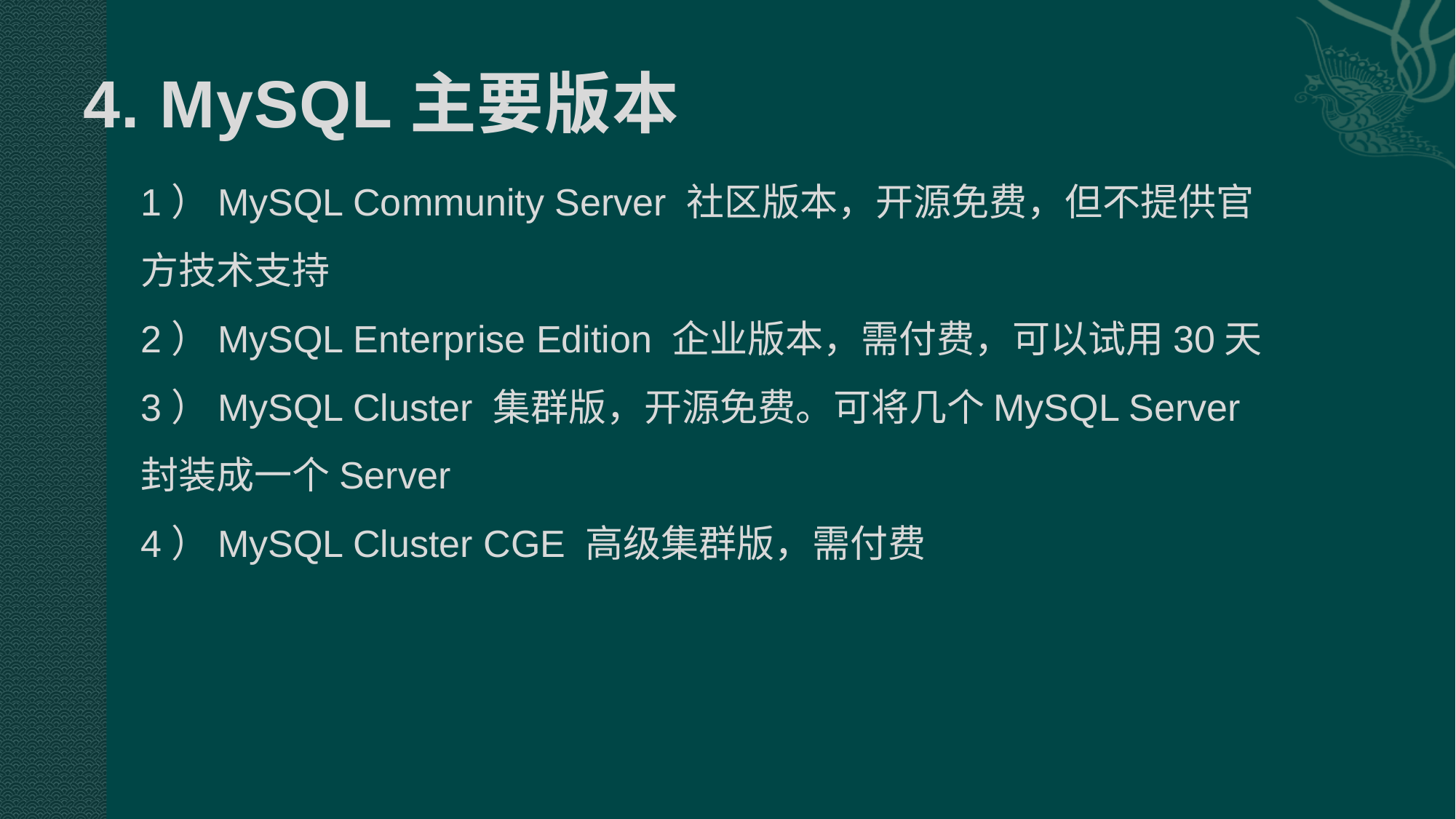

# 4. MySQL主要版本
1）MySQL Community Server 社区版本，开源免费，但不提供官方技术支持
2）MySQL Enterprise Edition 企业版本，需付费，可以试用30天
3）MySQL Cluster 集群版，开源免费。可将几个MySQL Server封装成一个Server
4）MySQL Cluster CGE 高级集群版，需付费